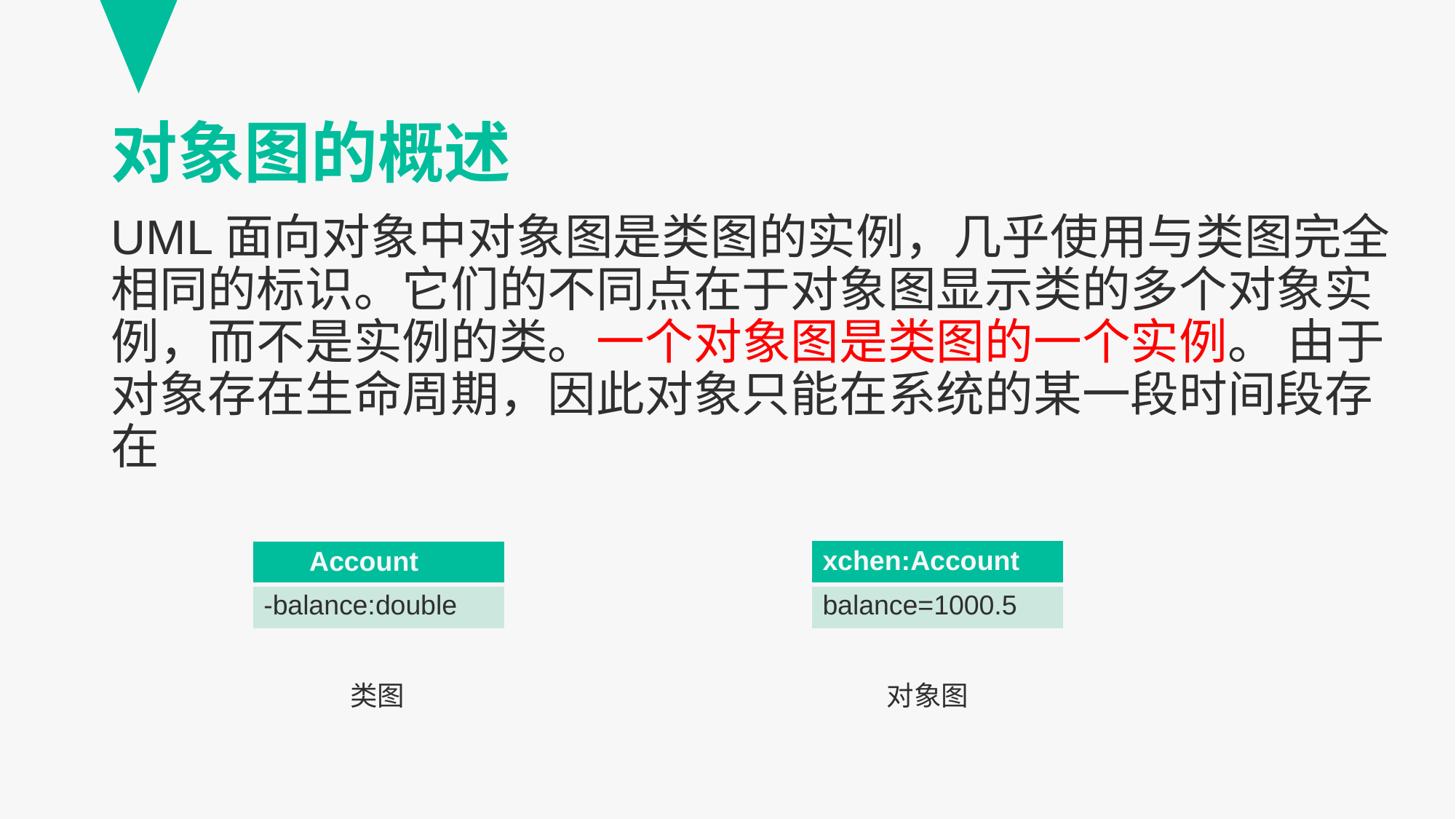

# 对象图的概述
UML面向对象中对象图是类图的实例，几乎使用与类图完全相同的标识。它们的不同点在于对象图显示类的多个对象实例，而不是实例的类。一个对象图是类图的一个实例。 由于对象存在生命周期，因此对象只能在系统的某一段时间段存在
| xchen:Account |
| --- |
| balance=1000.5 |
| Account |
| --- |
| -balance:double |
    类图
对象图